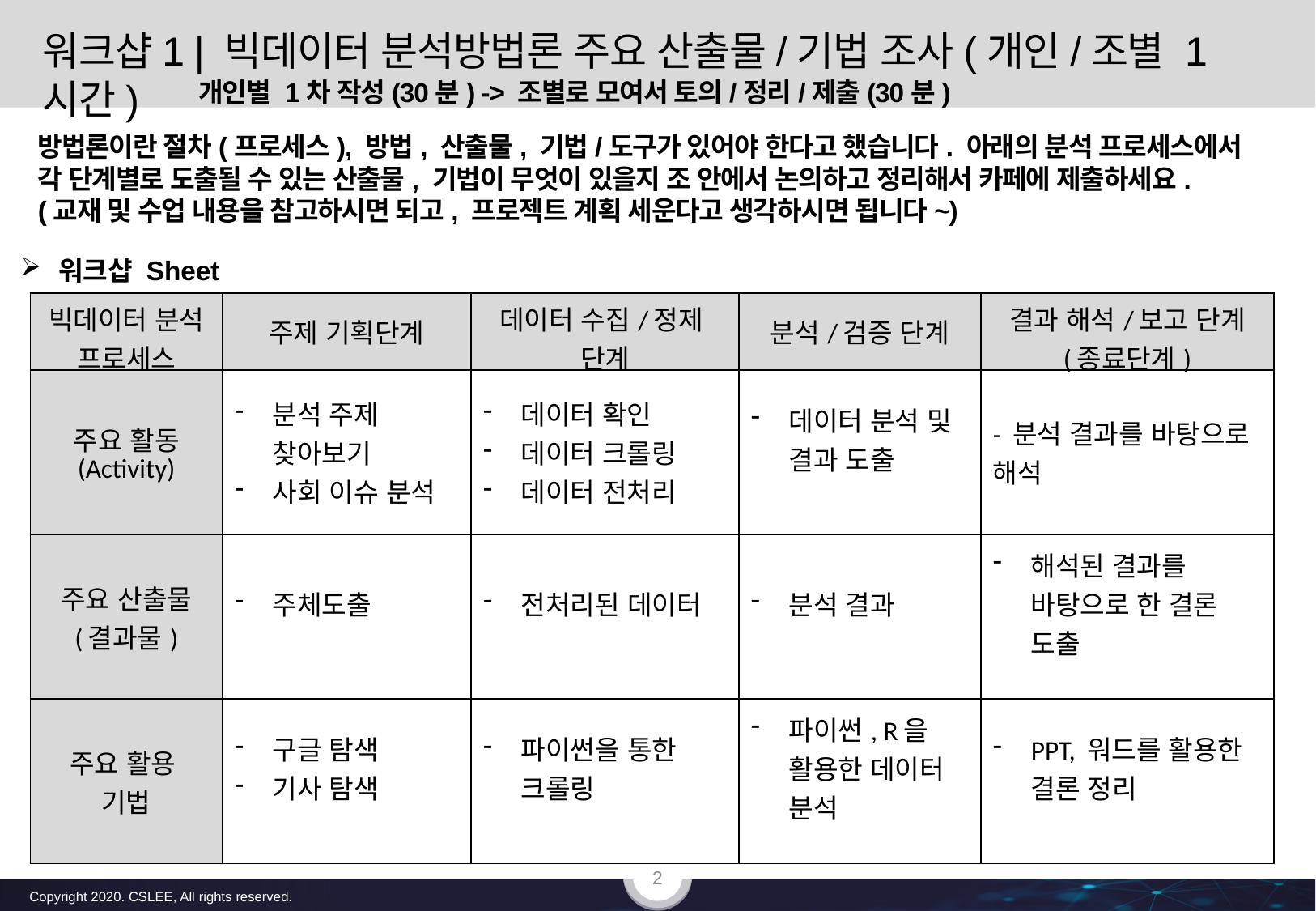

# 워크샵1 | 빅데이터 분석방법론 주요 산출물/기법 조사(개인/조별 1시간)

개인별 1차 작성(30분) -> 조별로 모여서 토의/정리/제출(30분)
방법론이란 절차(프로세스), 방법, 산출물, 기법/도구가 있어야 한다고 했습니다. 아래의 분석 프로세스에서 각 단계별로 도출될 수 있는 산출물, 기법이 무엇이 있을지 조 안에서 논의하고 정리해서 카페에 제출하세요.
(교재 및 수업 내용을 참고하시면 되고, 프로젝트 계획 세운다고 생각하시면 됩니다~)

워크샵 Sheet
| 빅데이터 분석 프로세스 | 주제 기획단계 | 데이터 수집/정제 단계 | 분석/검증 단계 | 결과 해석/보고 단계 (종료단계) |
| --- | --- | --- | --- | --- |
| 주요 활동 (Activity) | 분석 주제 찾아보기 사회 이슈 분석 | 데이터 확인 데이터 크롤링 데이터 전처리 | 데이터 분석 및 결과 도출 | - 분석 결과를 바탕으로 해석 |
| 주요 산출물 (결과물) | 주체도출 | 전처리된 데이터 | 분석 결과 | 해석된 결과를 바탕으로 한 결론 도출 |
| 주요 활용 기법 | 구글 탐색 기사 탐색 | 파이썬을 통한 크롤링 | 파이썬, R을 활용한 데이터 분석 | PPT, 워드를 활용한 결론 정리 |
2